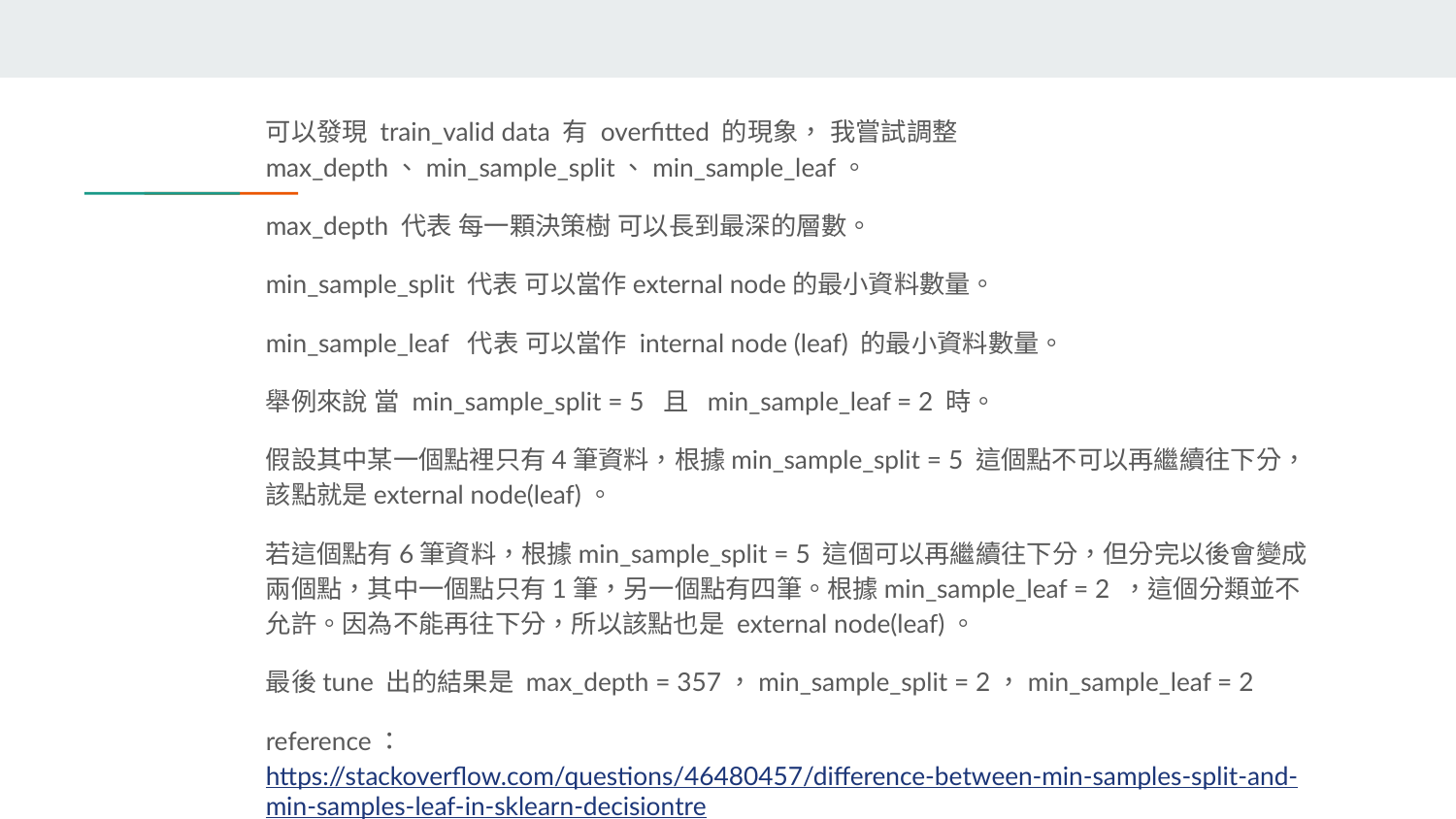

可以發現 train_valid data 有 overfitted 的現象， 我嘗試調整 max_depth、min_sample_split、min_sample_leaf。
max_depth 代表 每一顆決策樹 可以長到最深的層數。
min_sample_split 代表 可以當作external node的最小資料數量。
min_sample_leaf  代表 可以當作 internal node (leaf) 的最小資料數量。
舉例來說 當 min_sample_split = 5  且  min_sample_leaf = 2 時。
假設其中某一個點裡只有4筆資料，根據min_sample_split = 5 這個點不可以再繼續往下分，該點就是external node(leaf)。
若這個點有6筆資料，根據min_sample_split = 5 這個可以再繼續往下分，但分完以後會變成兩個點，其中一個點只有1筆，另一個點有四筆。根據min_sample_leaf = 2 ，這個分類並不允許。因為不能再往下分，所以該點也是 external node(leaf)。
最後tune 出的結果是 max_depth = 357，min_sample_split = 2，min_sample_leaf = 2
reference：https://stackoverflow.com/questions/46480457/difference-between-min-samples-split-and-min-samples-leaf-in-sklearn-decisiontre